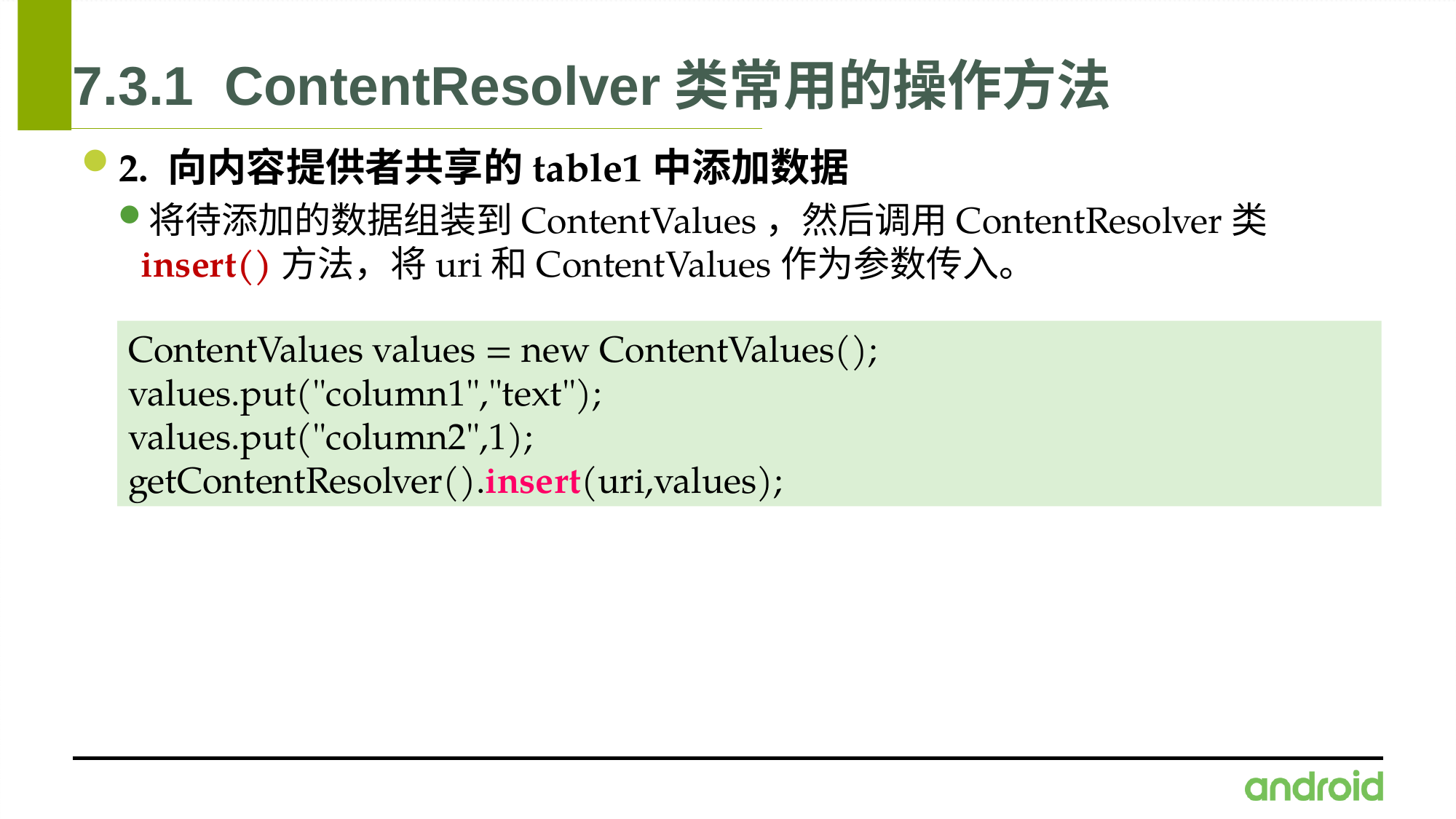

# 7.3.1  ContentResolver类常用的操作方法
2. 向内容提供者共享的table1中添加数据
将待添加的数据组装到ContentValues，然后调用ContentResolver类insert()方法，将uri和ContentValues作为参数传入。
ContentValues values = new ContentValues();
values.put("column1","text");
values.put("column2",1);
getContentResolver().insert(uri,values);